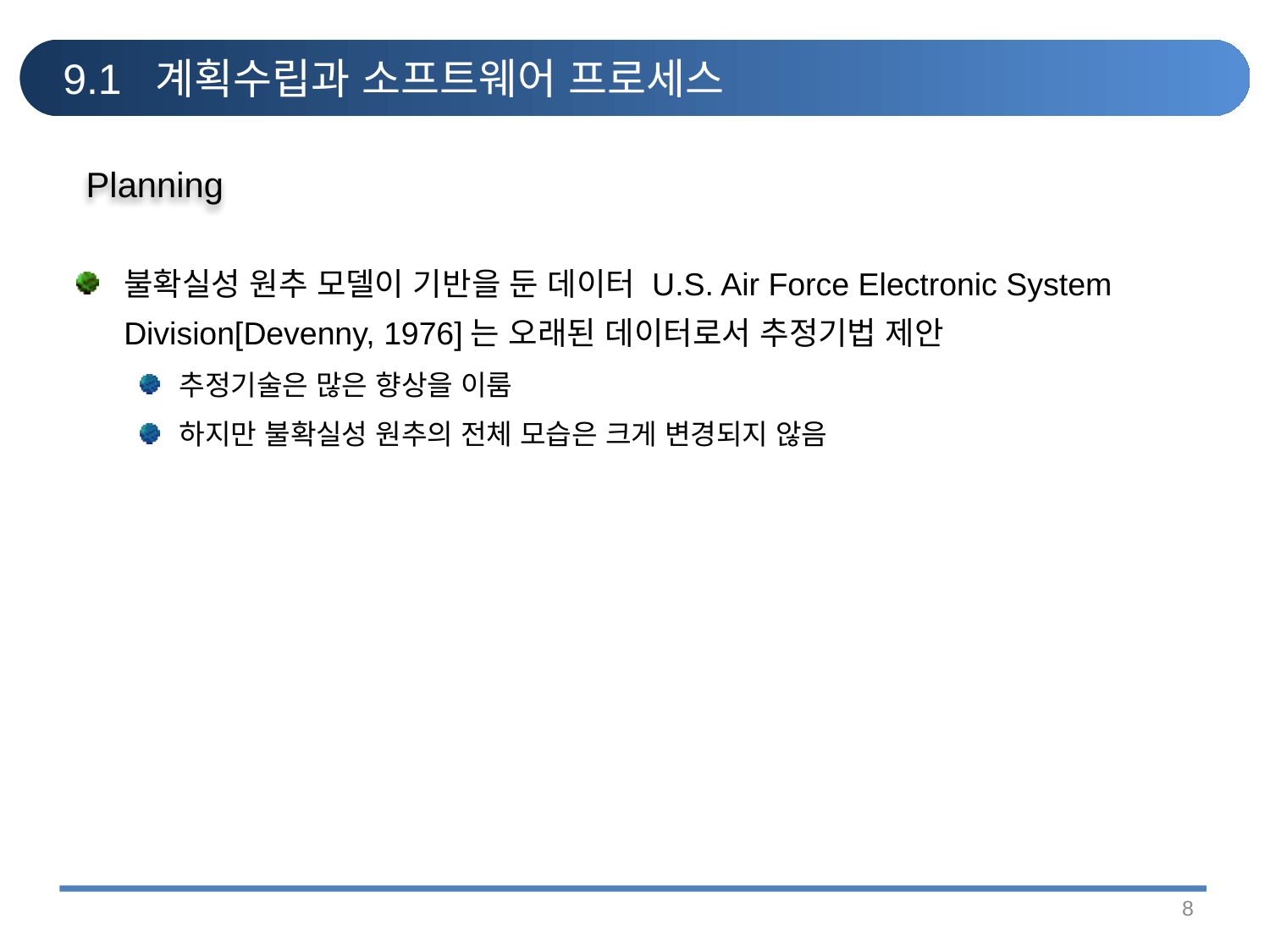

# 9.1  계획수립과 소프트웨어 프로세스
Planning
불확실성 원추 모델이 기반을 둔 데이터 U.S. Air Force Electronic System Division[Devenny, 1976]는 오래된 데이터로서 추정기법 제안
추정기술은 많은 향상을 이룸
하지만 불확실성 원추의 전체 모습은 크게 변경되지 않음
8